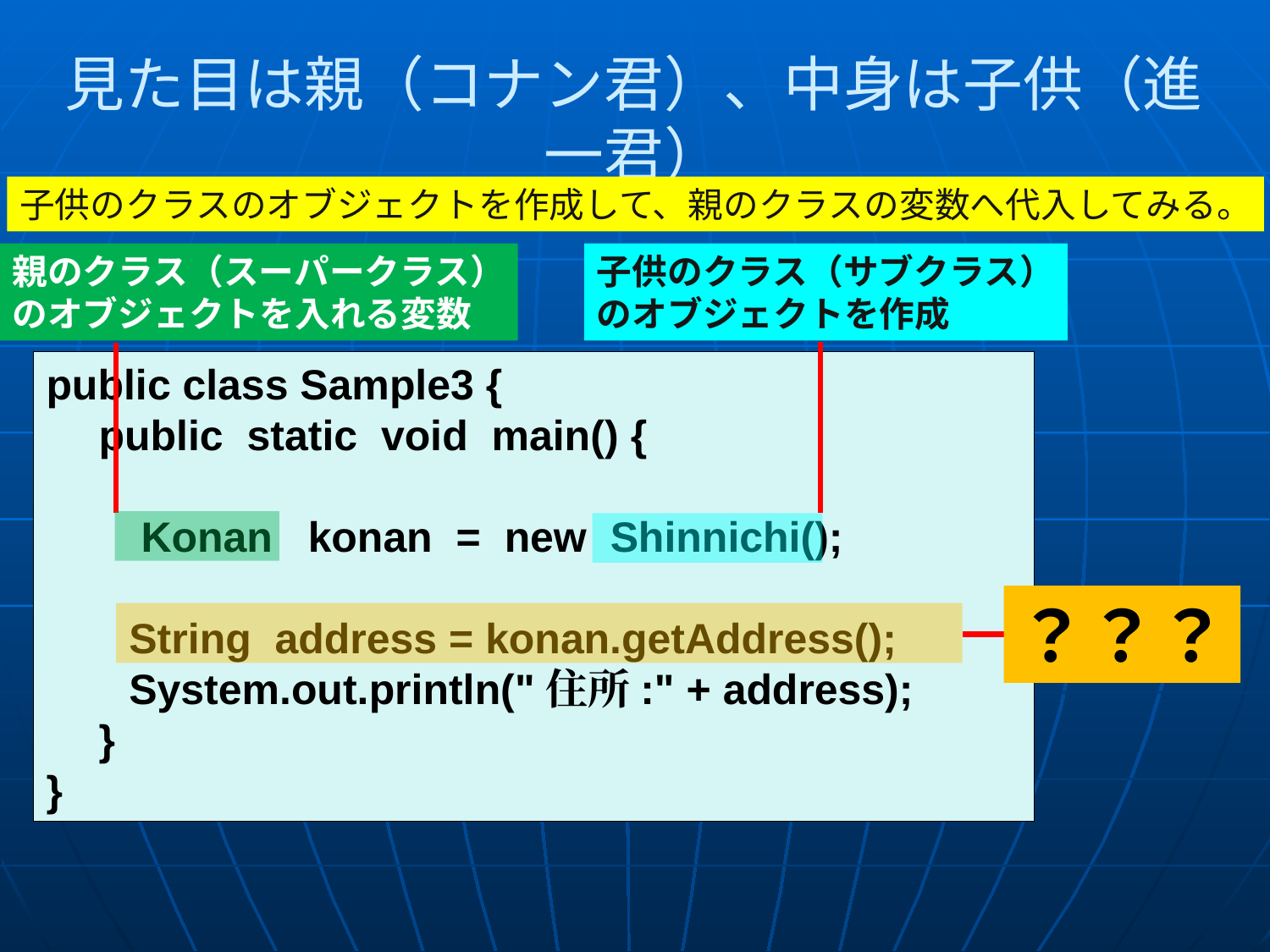

# 見た目は親（コナン君）、中身は子供（進一君）
子供のクラスのオブジェクトを作成して、親のクラスの変数へ代入してみる。
親のクラス（スーパークラス）
のオブジェクトを入れる変数
子供のクラス（サブクラス）
のオブジェクトを作成
public class Sample3 {
　public  static  void  main() {

　　Konan   konan  =  new  Shinnichi();

       String  address = konan.getAddress();
       System.out.println("住所:" + address);
　}
}

？？？